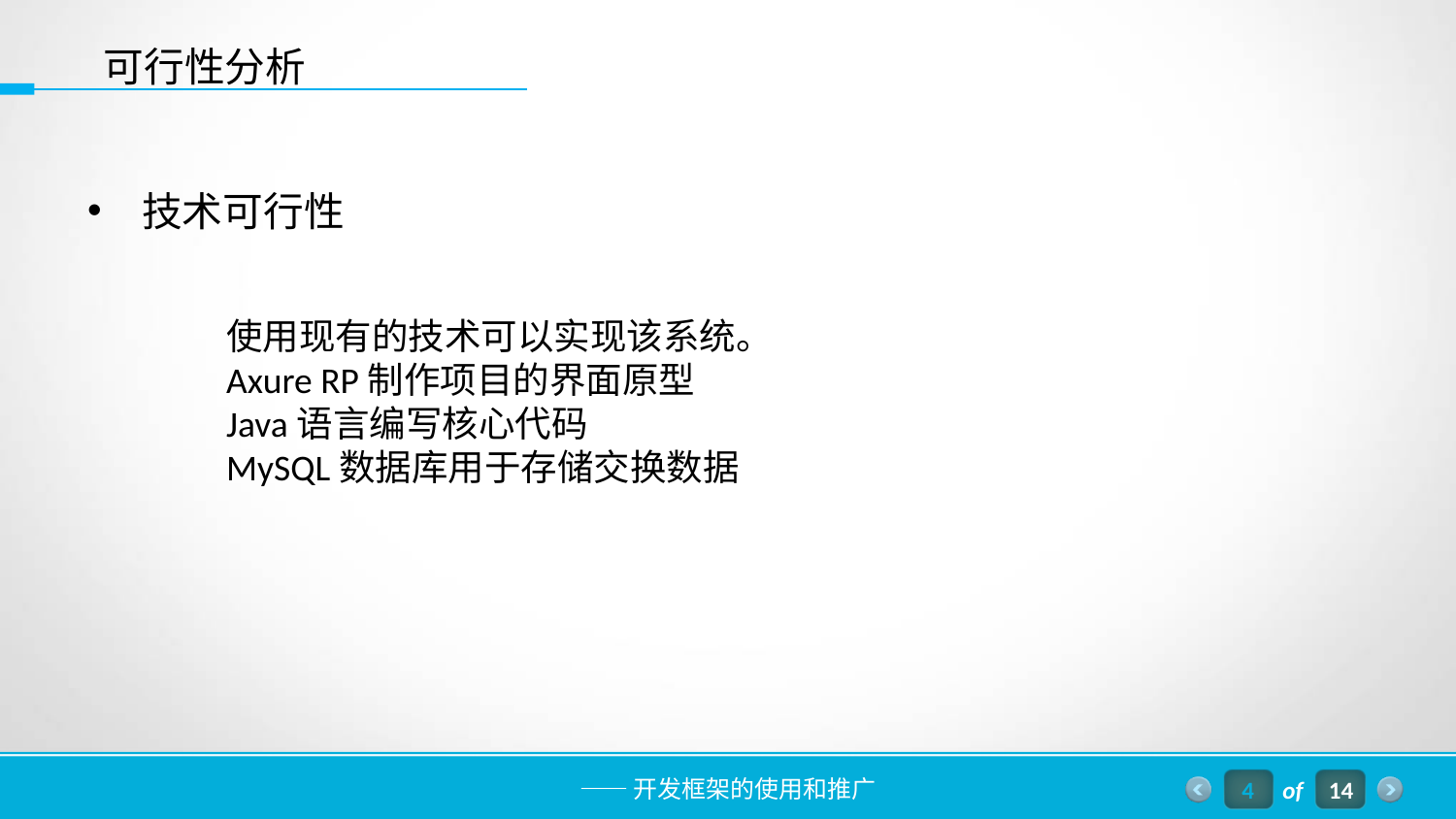

可行性分析

技术可行性
使用现有的技术可以实现该系统。
Axure RP制作项目的界面原型
Java语言编写核心代码
MySQL数据库用于存储交换数据
4